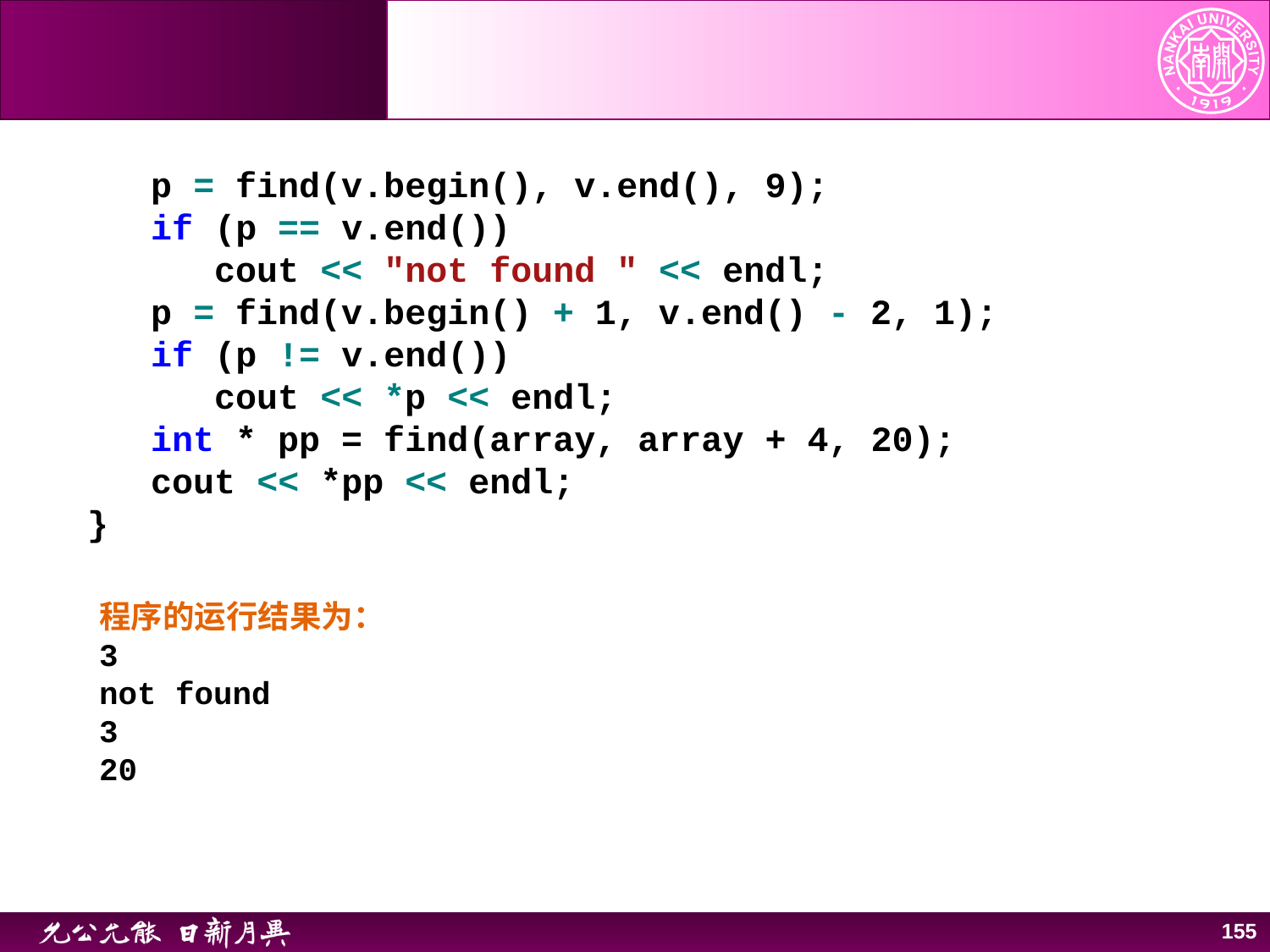

p = find(v.begin(), v.end(), 9);
   if (p == v.end())
      cout << "not found " << endl;
   p = find(v.begin() + 1, v.end() - 2, 1);
   if (p != v.end())
      cout << *p << endl;
   int * pp = find(array, array + 4, 20);
   cout << *pp << endl;
}
程序的运行结果为：
3
not found
3
20
155